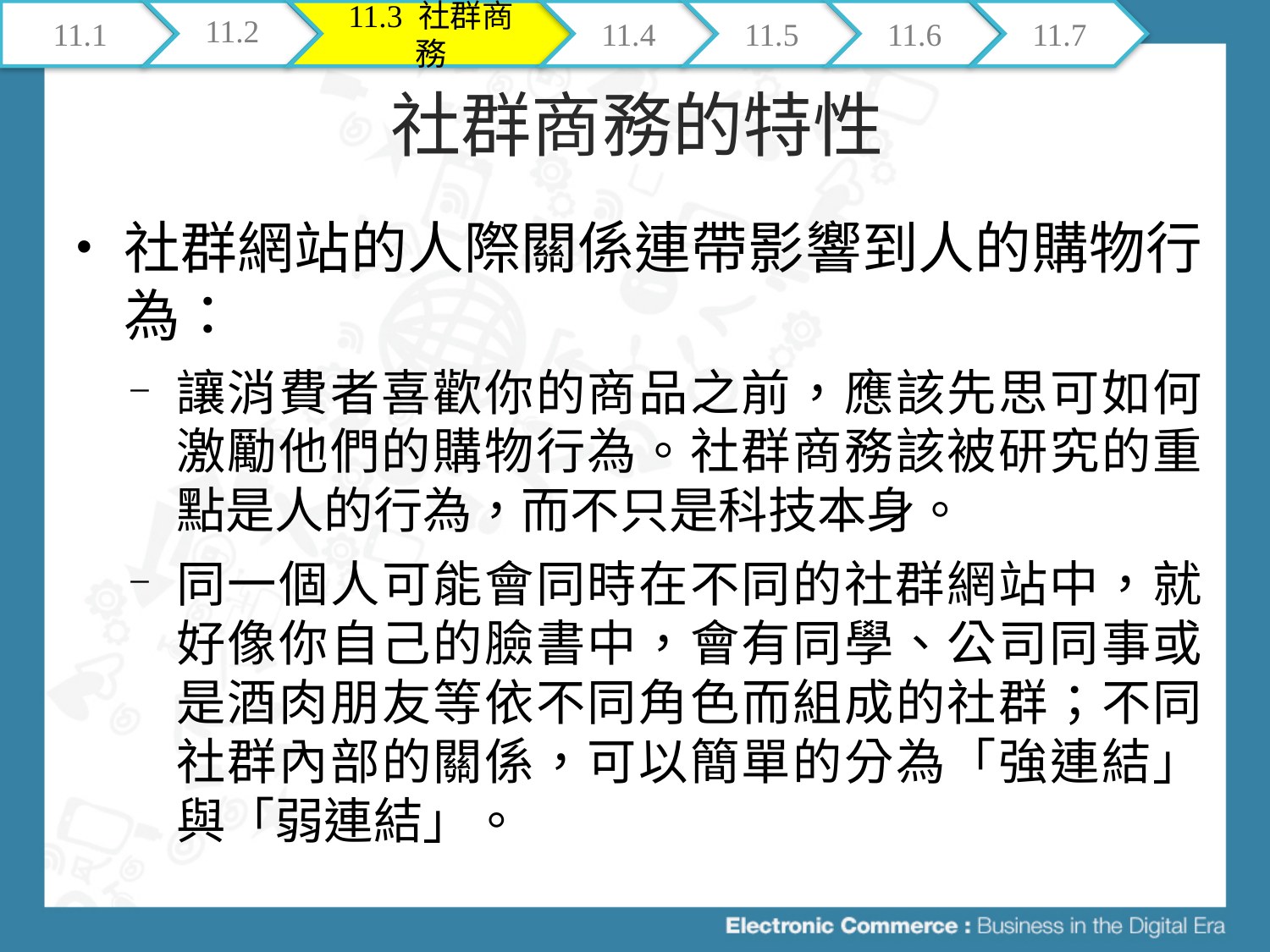

11.1
11.2
11.3 社群商務
11.4
11.5
11.6
11.7
# 社群商務的特性
社群網站的人際關係連帶影響到人的購物行為：
讓消費者喜歡你的商品之前，應該先思可如何激勵他們的購物行為。社群商務該被研究的重點是人的行為，而不只是科技本身。
同一個人可能會同時在不同的社群網站中，就好像你自己的臉書中，會有同學、公司同事或是酒肉朋友等依不同角色而組成的社群；不同社群內部的關係，可以簡單的分為「強連結」與「弱連結」。